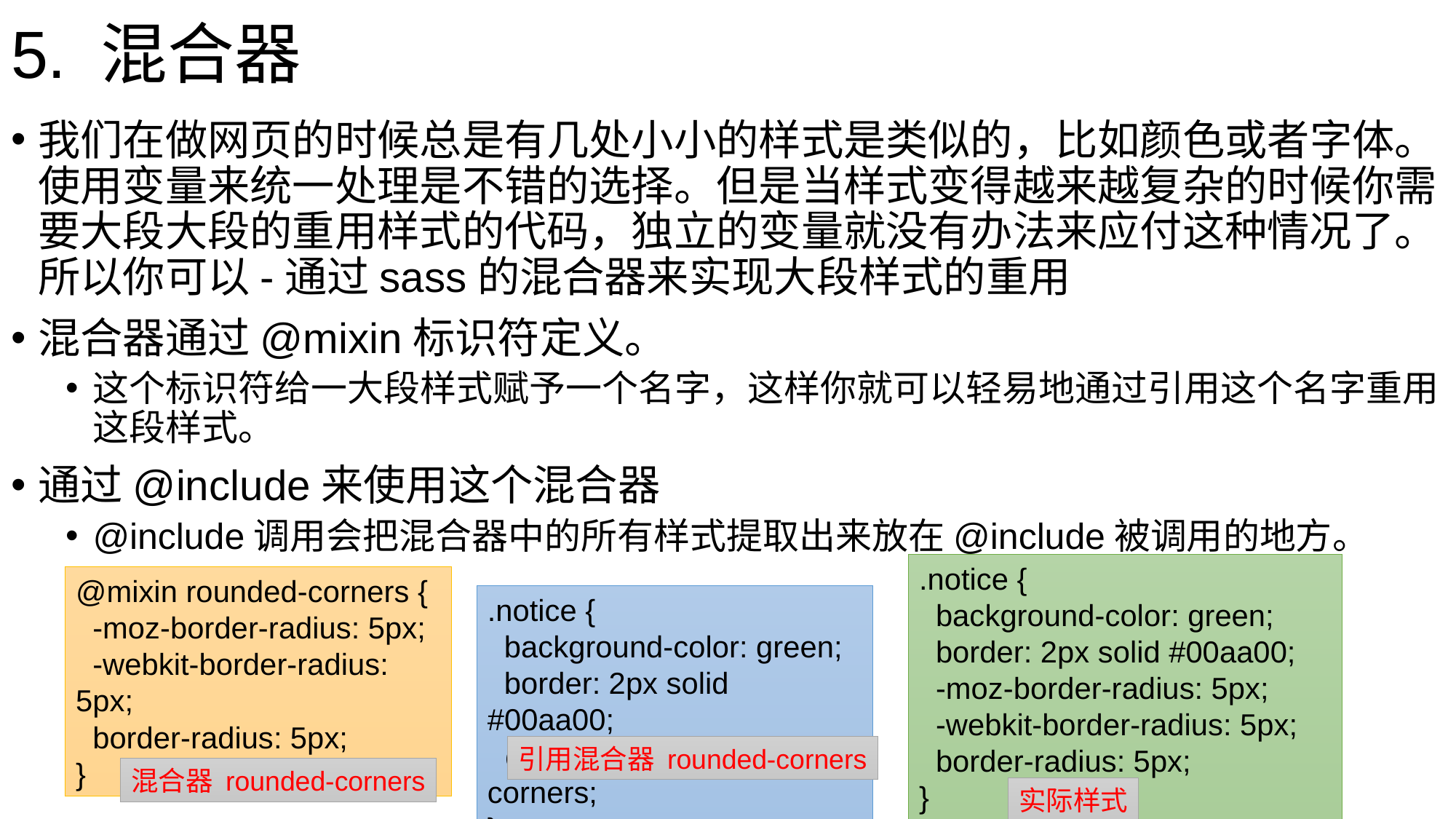

# 5. 混合器
我们在做网页的时候总是有几处小小的样式是类似的，比如颜色或者字体。使用变量来统一处理是不错的选择。但是当样式变得越来越复杂的时候你需要大段大段的重用样式的代码，独立的变量就没有办法来应付这种情况了。所以你可以-通过sass的混合器来实现大段样式的重用
混合器通过@mixin标识符定义。
这个标识符给一大段样式赋予一个名字，这样你就可以轻易地通过引用这个名字重用这段样式。
通过@include来使用这个混合器
@include调用会把混合器中的所有样式提取出来放在@include被调用的地方。
.notice {
  background-color: green;
  border: 2px solid #00aa00;
  -moz-border-radius: 5px;
  -webkit-border-radius: 5px;
  border-radius: 5px;
}
@mixin rounded-corners {
  -moz-border-radius: 5px;
  -webkit-border-radius: 5px;
  border-radius: 5px;
}
.notice {
  background-color: green;
  border: 2px solid #00aa00;
  @include rounded-corners;
}
引用混合器 rounded-corners
混合器 rounded-corners
实际样式